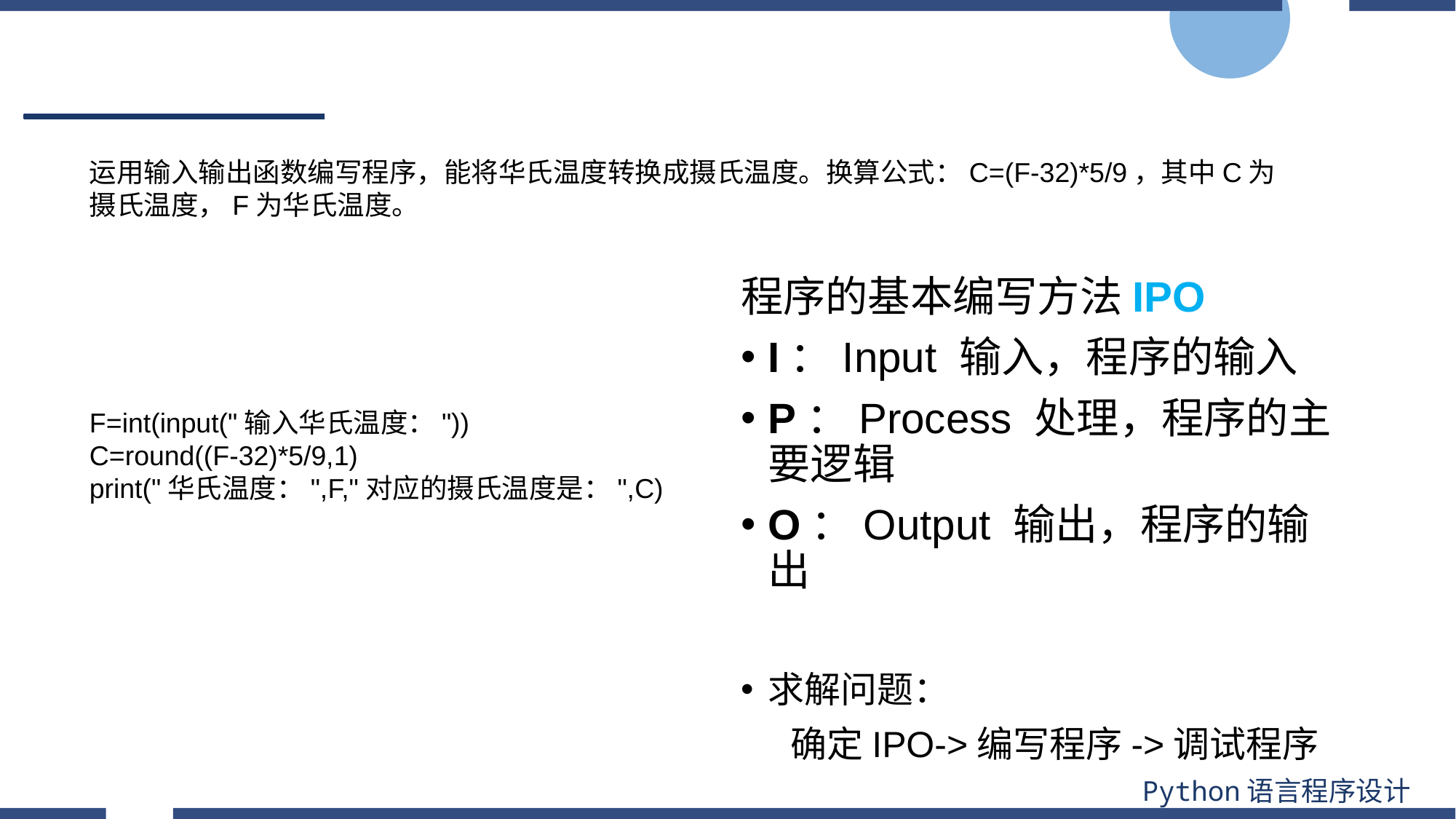

#
运用输入输出函数编写程序，能将华氏温度转换成摄氏温度。换算公式：C=(F-32)*5/9，其中C为摄氏温度，F为华氏温度。
程序的基本编写方法IPO
I：Input 输入，程序的输入
P：Process 处理，程序的主要逻辑
O：Output 输出，程序的输出

求解问题：
     确定IPO->编写程序->调试程序
F=int(input("输入华氏温度："))
C=round((F-32)*5/9,1)
print("华氏温度：",F,"对应的摄氏温度是：",C)